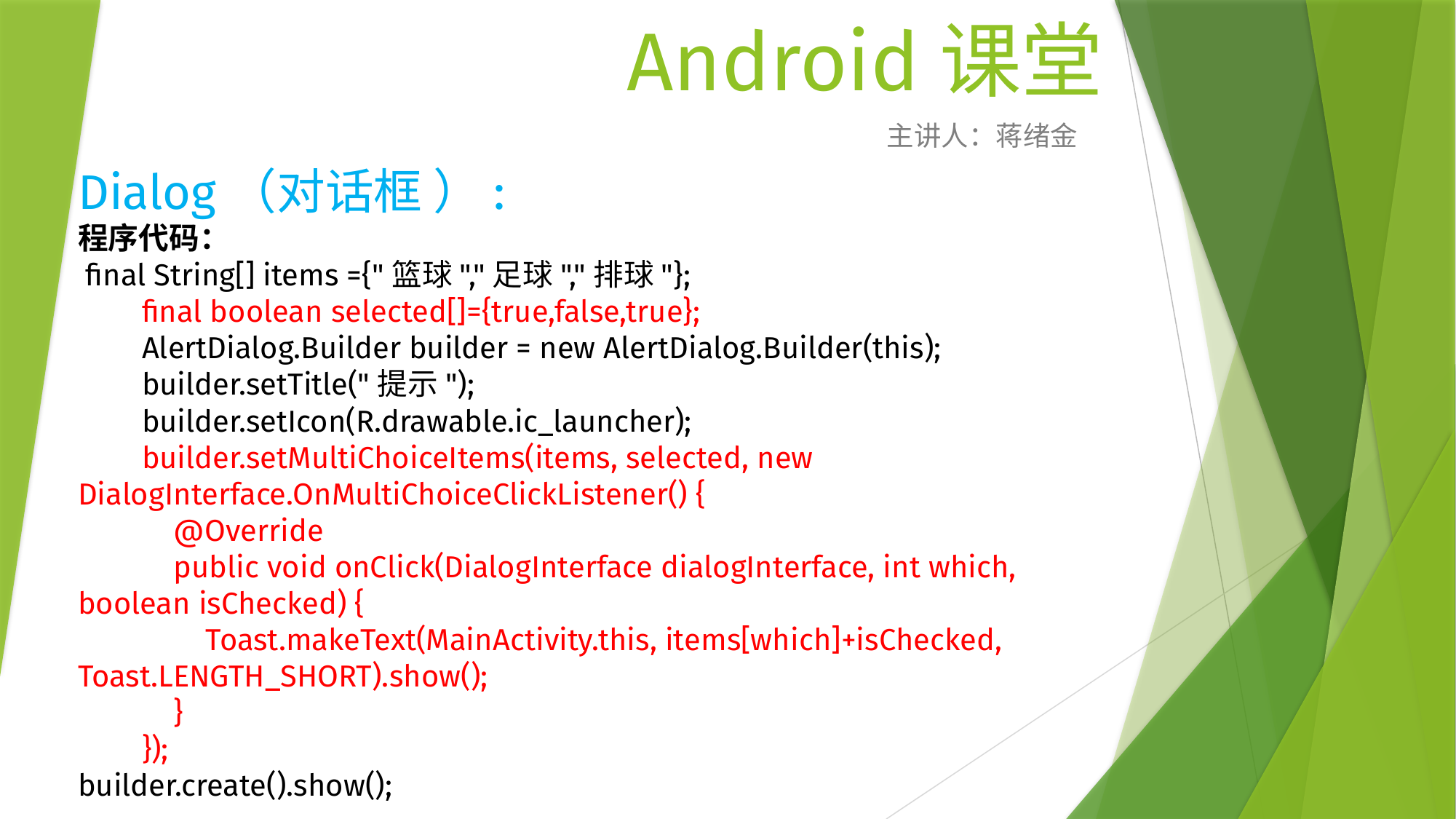

# Android课堂
主讲人：蒋绪金
Dialog（对话框 ）:
程序代码：
 final String[] items ={"篮球","足球","排球"};
        final boolean selected[]={true,false,true};
        AlertDialog.Builder builder = new AlertDialog.Builder(this);
        builder.setTitle("提示");
        builder.setIcon(R.drawable.ic_launcher);
        builder.setMultiChoiceItems(items, selected, new DialogInterface.OnMultiChoiceClickListener() {
            @Override
            public void onClick(DialogInterface dialogInterface, int which, boolean isChecked) {
                Toast.makeText(MainActivity.this, items[which]+isChecked, Toast.LENGTH_SHORT).show();
            }
        });
builder.create().show();